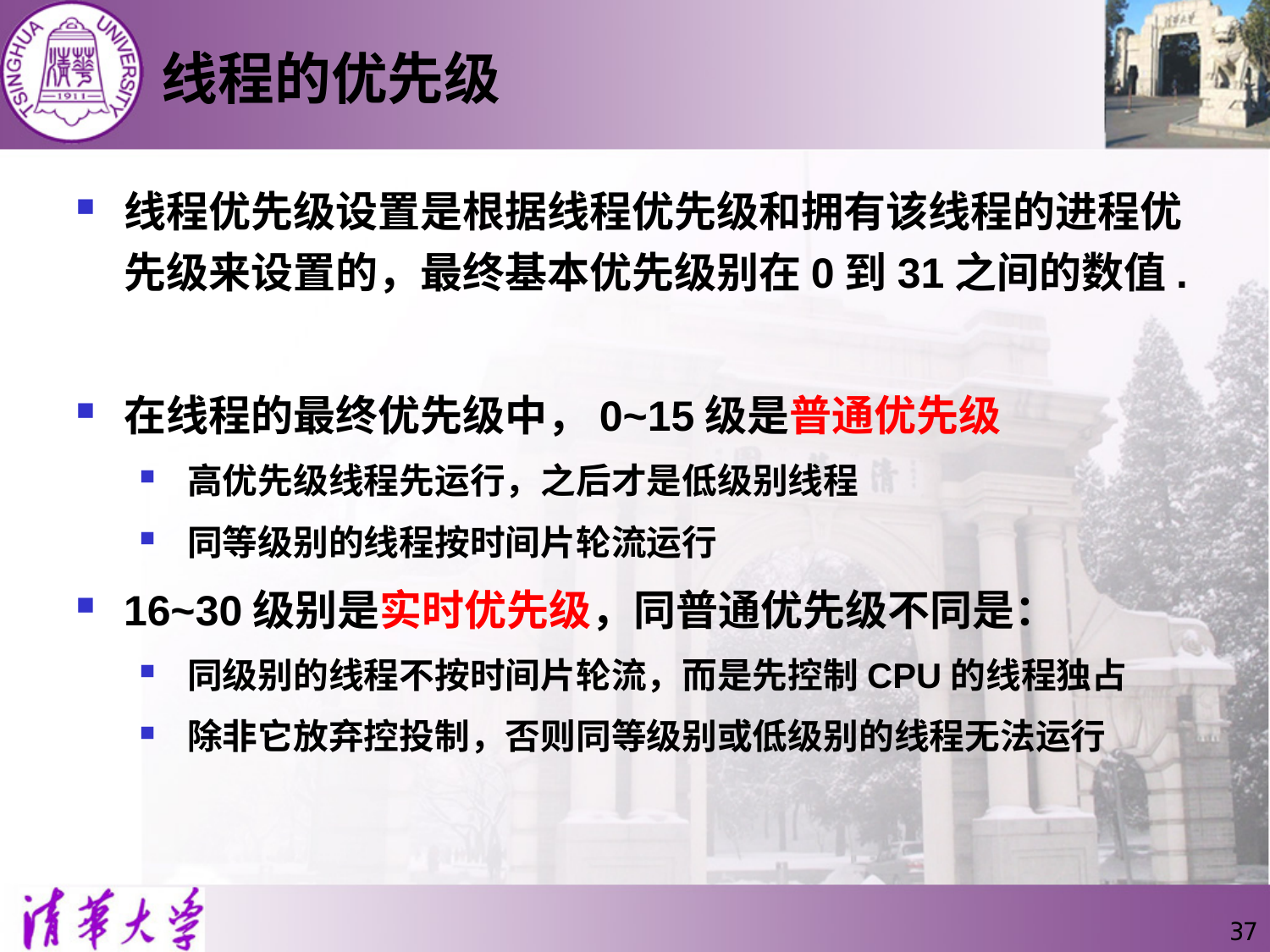

线程的优先级
线程优先级设置是根据线程优先级和拥有该线程的进程优先级来设置的，最终基本优先级别在0到31之间的数值.

在线程的最终优先级中，0~15级是普通优先级
高优先级线程先运行，之后才是低级别线程
同等级别的线程按时间片轮流运行
16~30级别是实时优先级，同普通优先级不同是：
同级别的线程不按时间片轮流，而是先控制CPU的线程独占
除非它放弃控投制，否则同等级别或低级别的线程无法运行

37